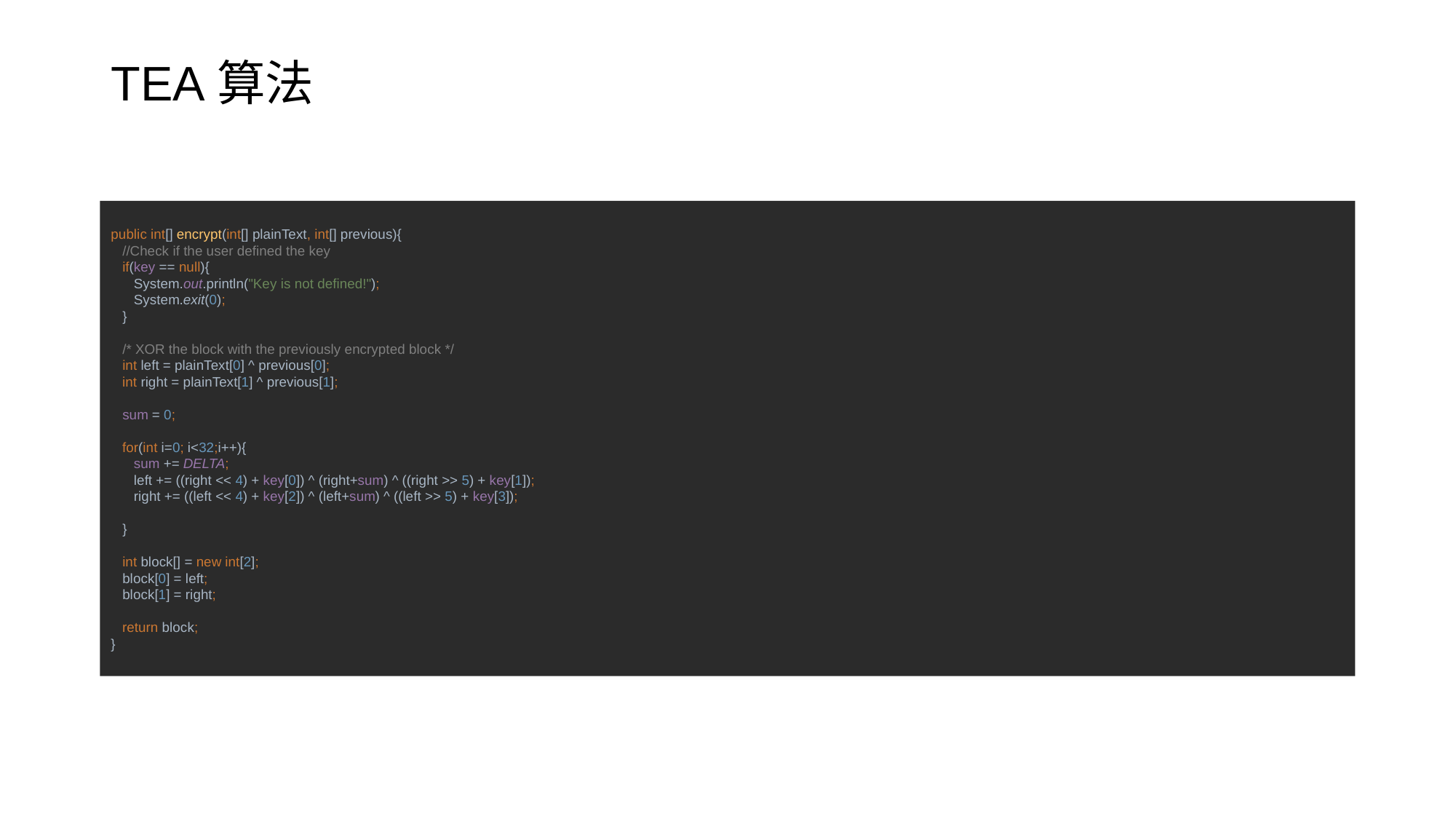

# TEA算法
public int[] encrypt(int[] plainText, int[] previous){
   //Check if the user defined the key
   if(key == null){
      System.out.println("Key is not defined!");
      System.exit(0);
   }
   /* XOR the block with the previously encrypted block */
   int left = plainText[0] ^ previous[0];
   int right = plainText[1] ^ previous[1];
   sum = 0;
   for(int i=0; i<32;i++){
      sum += DELTA;
      left += ((right << 4) + key[0]) ^ (right+sum) ^ ((right >> 5) + key[1]);
      right += ((left << 4) + key[2]) ^ (left+sum) ^ ((left >> 5) + key[3]);
   }
   int block[] = new int[2];
   block[0] = left;
   block[1] = right;
   return block;
}